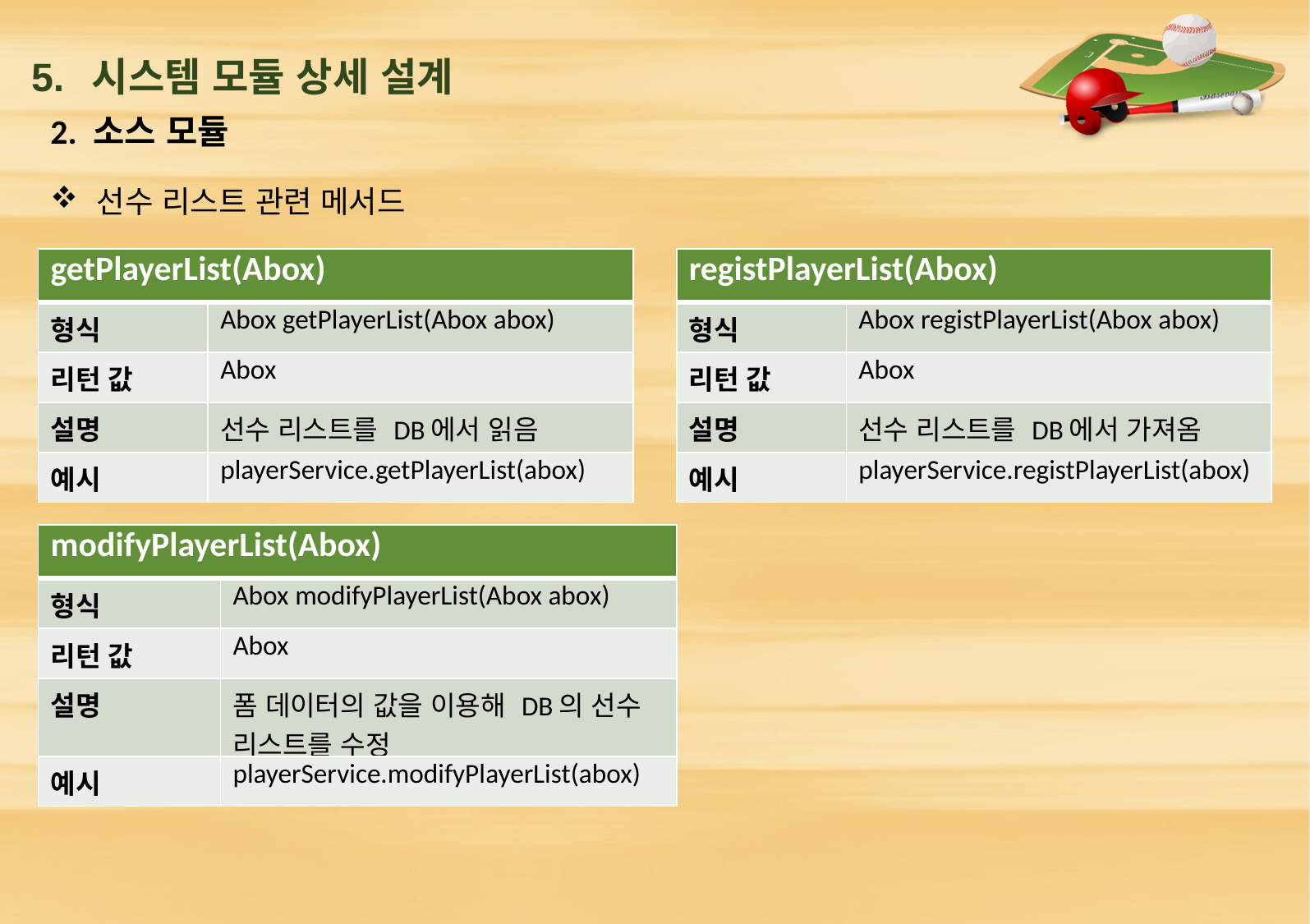

5. 시스템 모듈 상세 설계
2. 소스 모듈
선수 리스트 관련 메서드
| getPlayerList(Abox) |  |
| --- | --- |
| 형식 | Abox getPlayerList(Abox abox) |
| 리턴 값 | Abox |
| 설명 | 선수 리스트를 DB에서 읽음 |
| 예시 | playerService.getPlayerList(abox) |
| registPlayerList(Abox) |  |
| --- | --- |
| 형식 | Abox registPlayerList(Abox abox) |
| 리턴 값 | Abox |
| 설명 | 선수 리스트를 DB에서 가져옴 |
| 예시 | playerService.registPlayerList(abox) |
| modifyPlayerList(Abox) |  |
| --- | --- |
| 형식 | Abox modifyPlayerList(Abox abox) |
| 리턴 값 | Abox |
| 설명 | 폼 데이터의 값을 이용해 DB의 선수 리스트를 수정 |
| 예시 | playerService.modifyPlayerList(abox) |